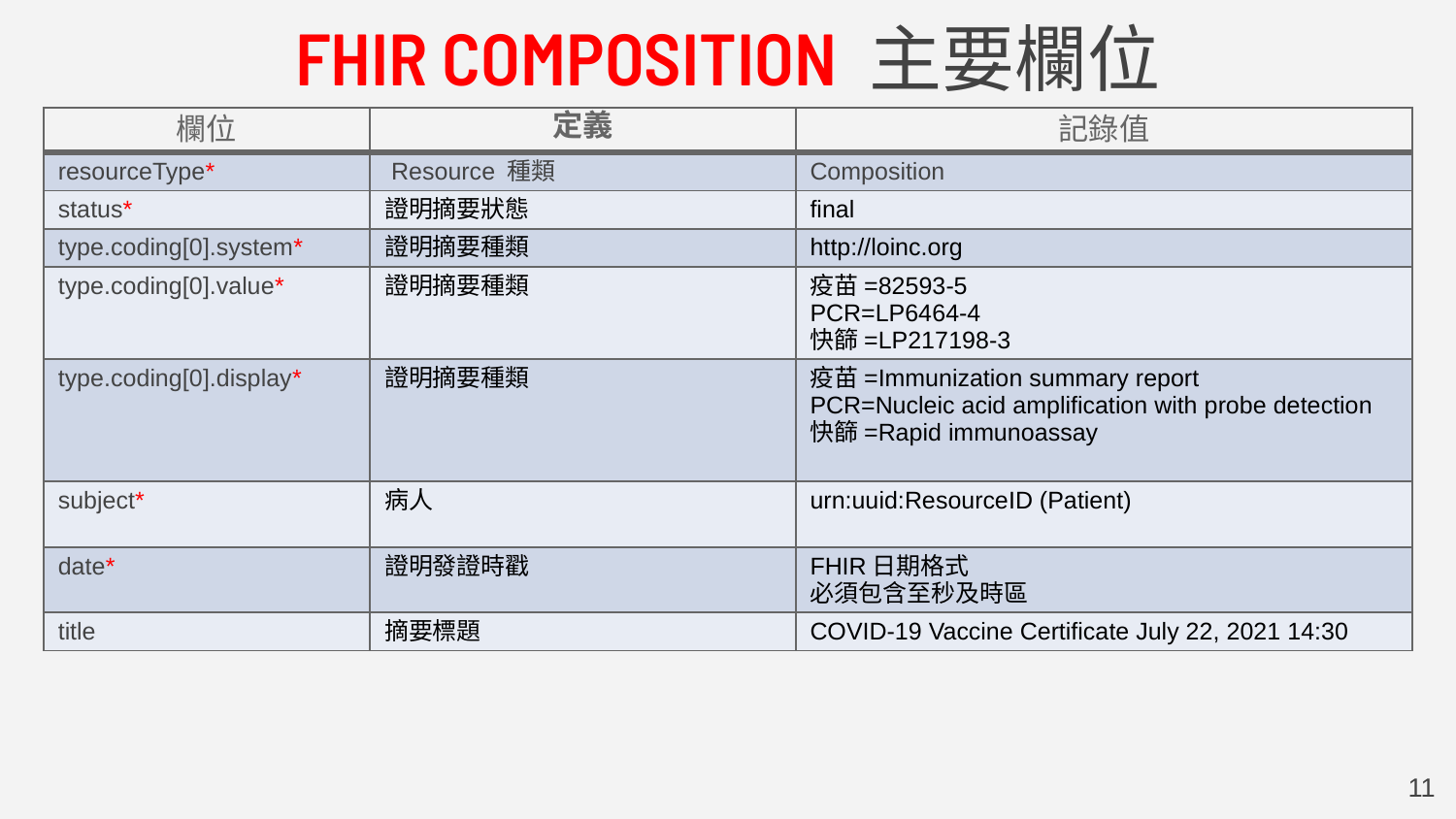

FHIR COMPOSITION 主要欄位
| 欄位 | 定義 | 記錄值 |
| --- | --- | --- |
| resourceType\* | Resource 種類 | Composition |
| status\* | 證明摘要狀態 | final |
| type.coding[0].system\* | 證明摘要種類 | http://loinc.org |
| type.coding[0].value\* | 證明摘要種類 | 疫苗=82593-5 PCR=LP6464-4 快篩=LP217198-3 |
| type.coding[0].display\* | 證明摘要種類 | 疫苗=Immunization summary report PCR=Nucleic acid amplification with probe detection 快篩=Rapid immunoassay |
| subject\* | 病人 | urn:uuid:ResourceID (Patient) |
| date\* | 證明發證時戳 | FHIR日期格式 必須包含至秒及時區 |
| title | 摘要標題 | COVID-19 Vaccine Certificate July 22, 2021 14:30 |
11